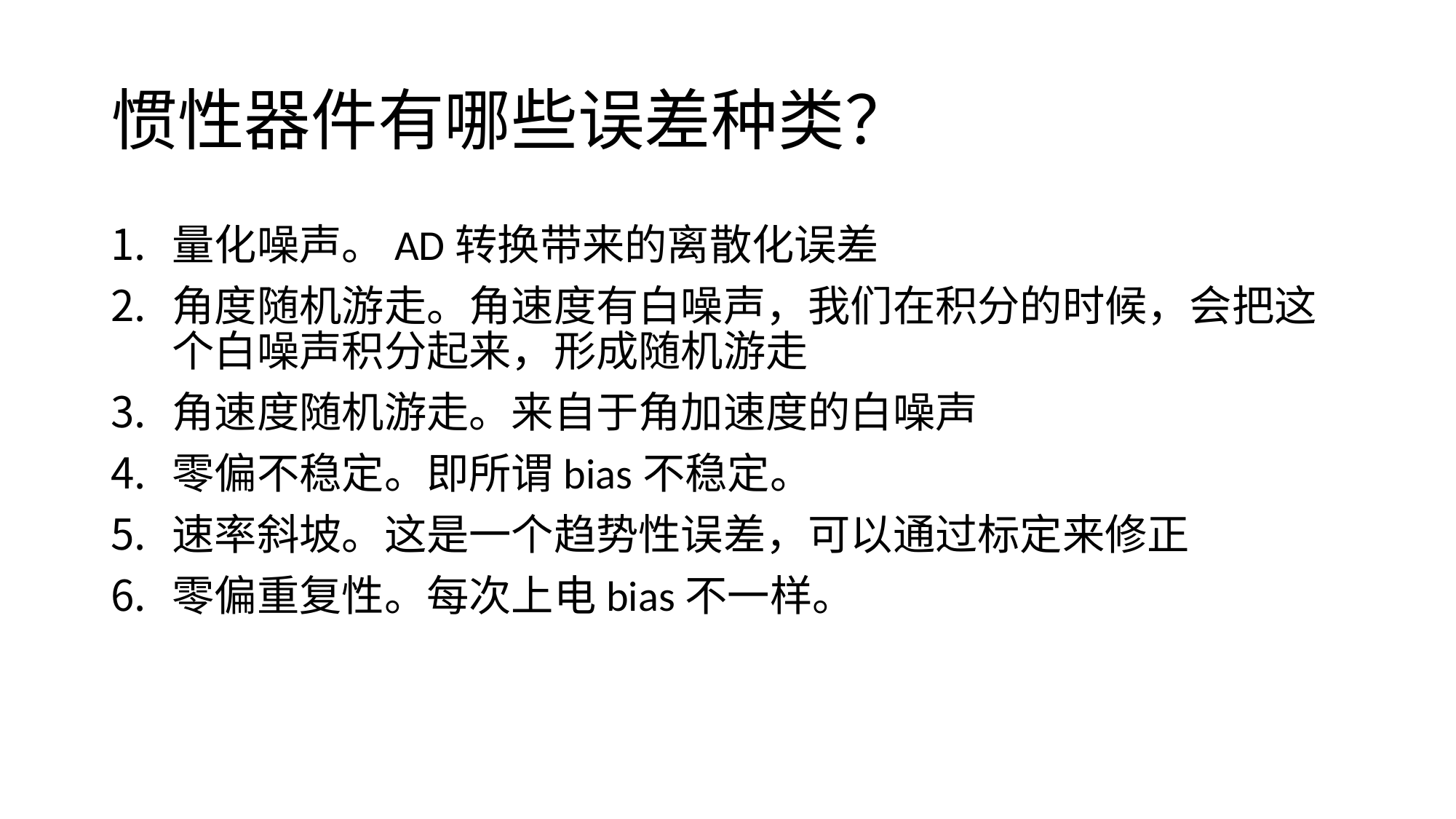

# 惯性器件有哪些误差种类？
量化噪声。AD转换带来的离散化误差
角度随机游走。角速度有白噪声，我们在积分的时候，会把这个白噪声积分起来，形成随机游走
角速度随机游走。来自于角加速度的白噪声
零偏不稳定。即所谓bias不稳定。
速率斜坡。这是一个趋势性误差，可以通过标定来修正
零偏重复性。每次上电bias不一样。